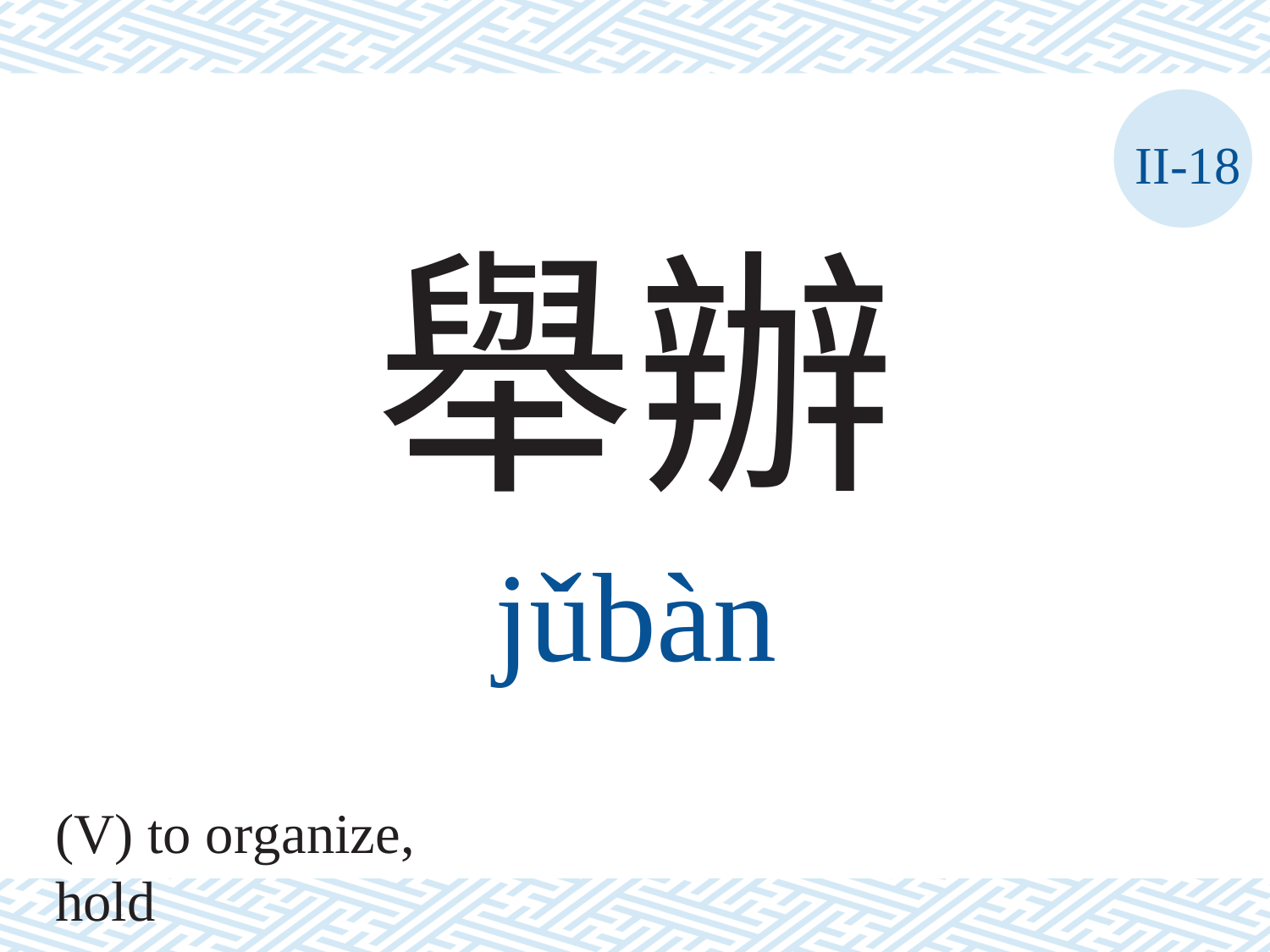

II-18
舉辦
jǔbàn
(V) to organize, hold